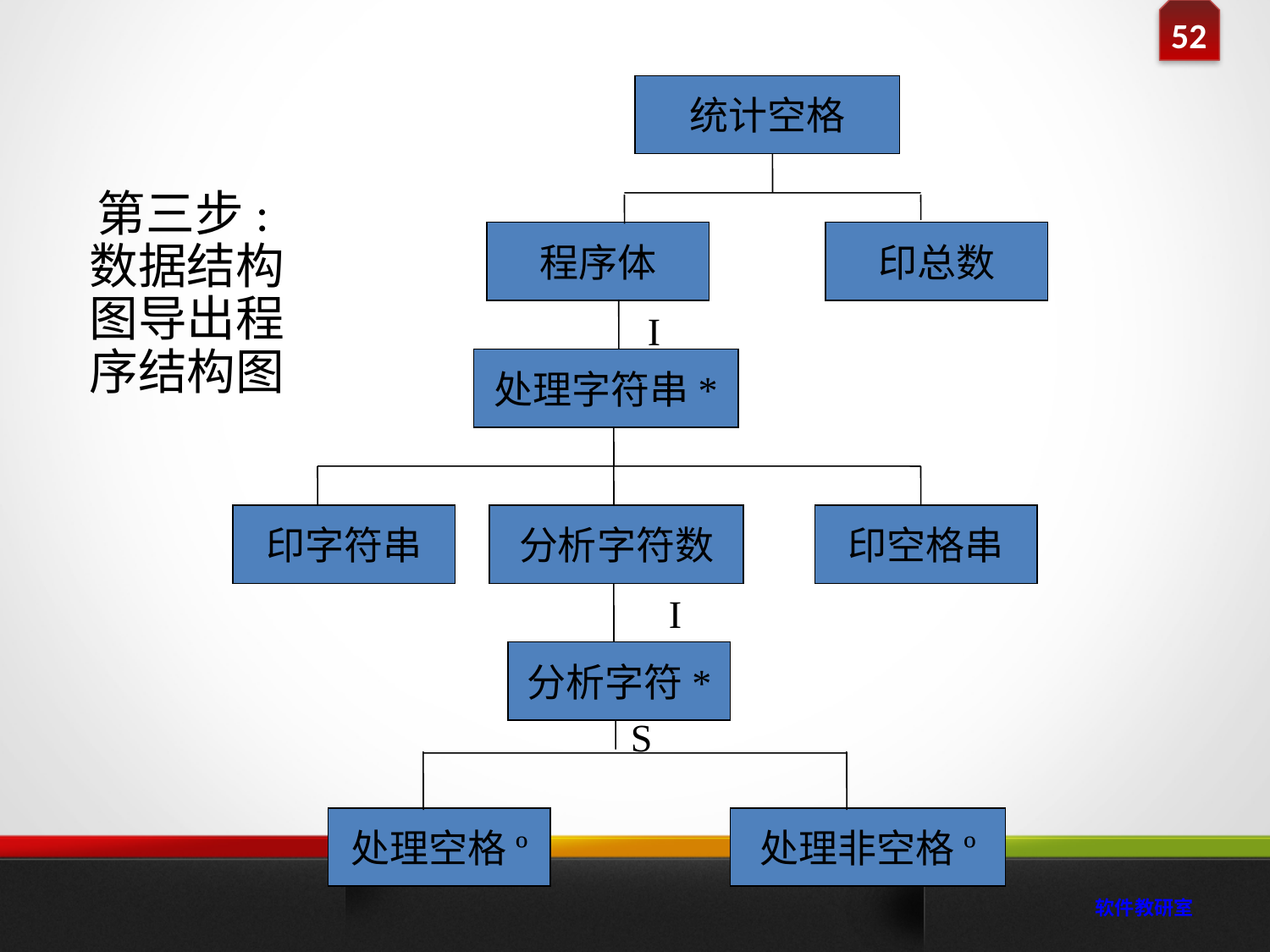

软件教研室
统计空格

    第三步:数据结构图导出程序结构图

程序体
印总数

I
处理字符串*

印字符串
分析字符数
印空格串

I
分析字符*
S

处理空格º
处理非空格º